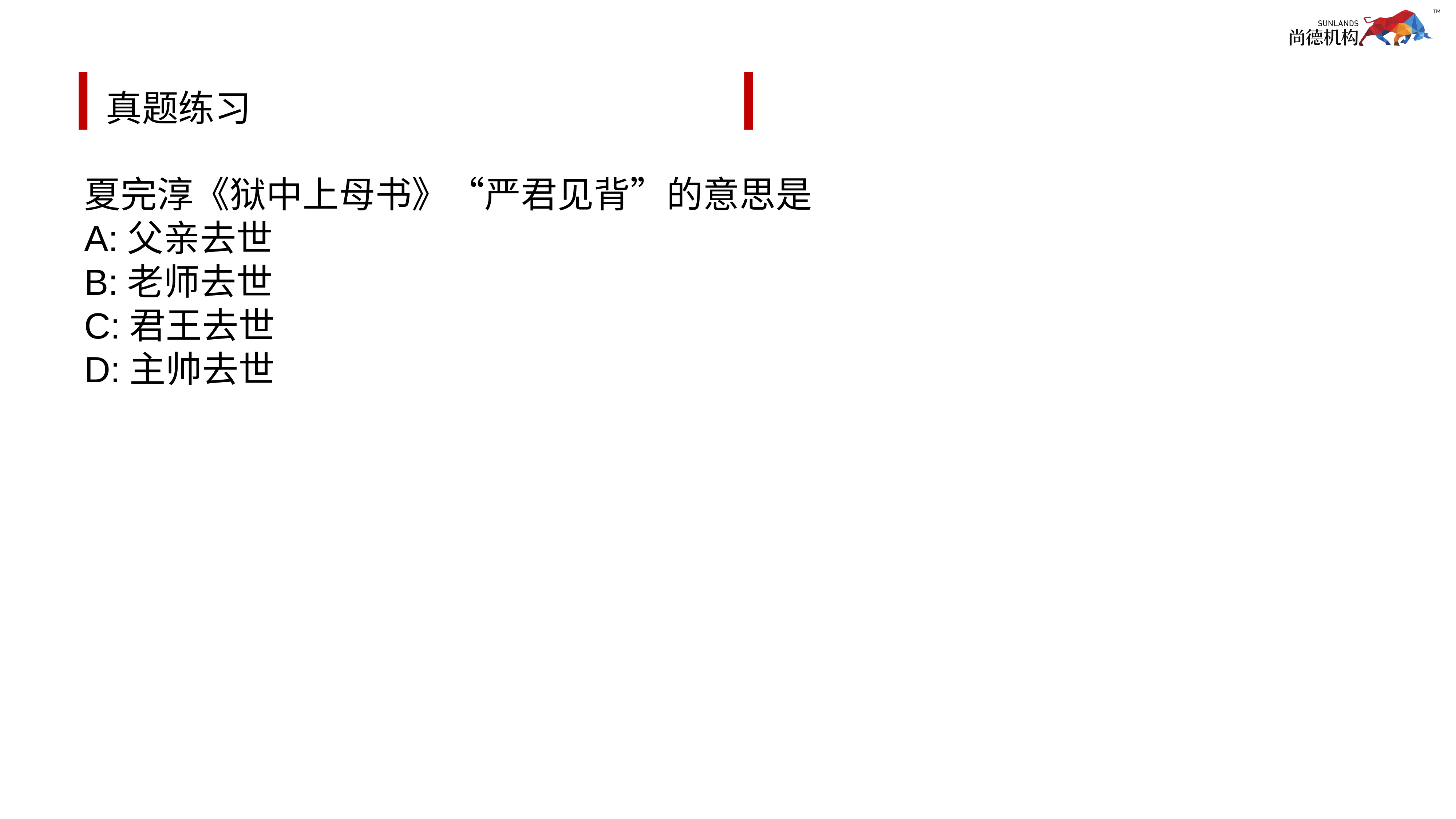

# 真题练习
夏完淳《狱中上母书》“严君见背”的意思是
A:父亲去世
B:老师去世
C:君王去世
D:主帅去世